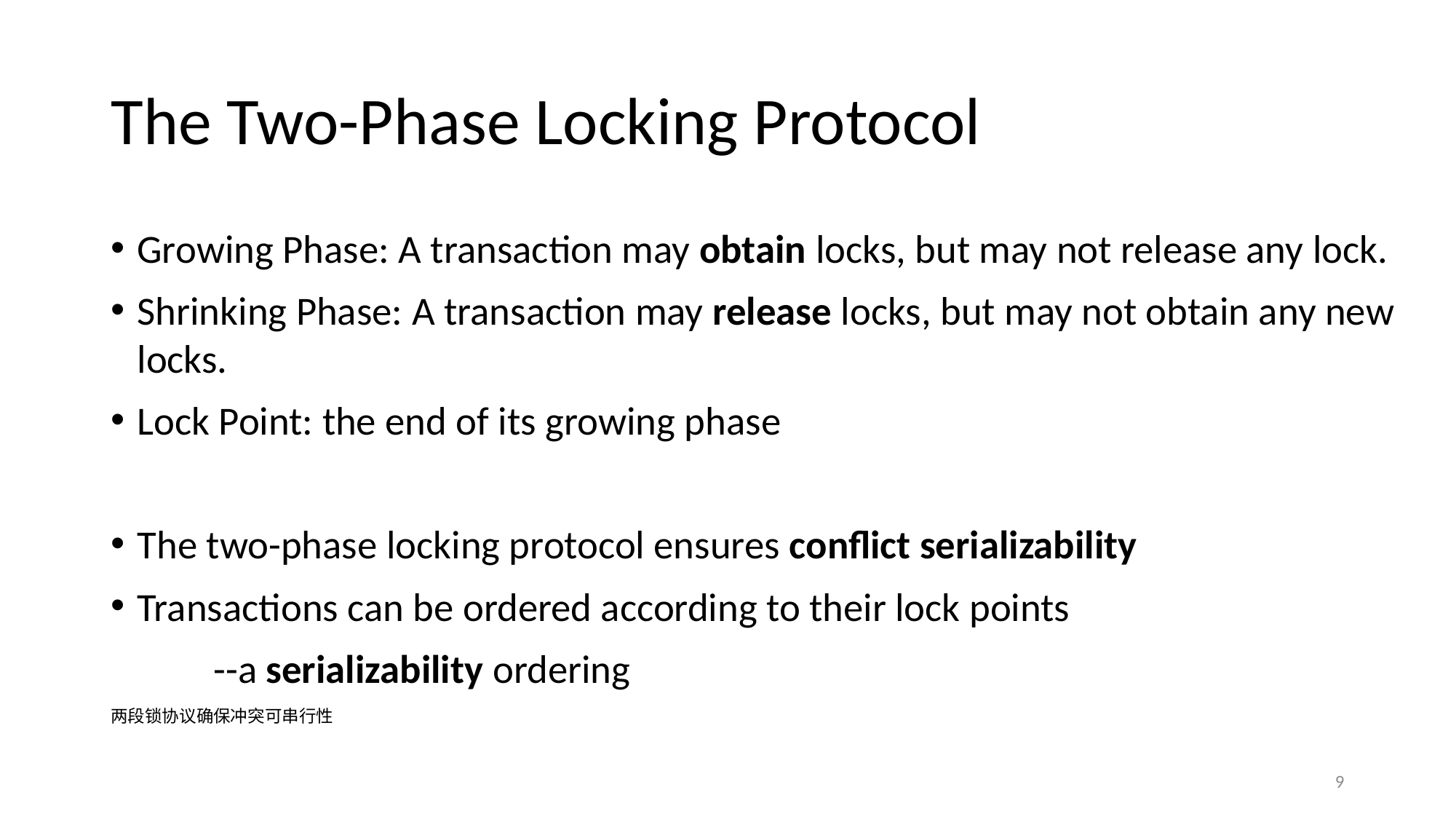

# The Two-Phase Locking Protocol
Growing Phase: A transaction may obtain locks, but may not release any lock.
Shrinking Phase: A transaction may release locks, but may not obtain any new locks.
Lock Point: the end of its growing phase

The two-phase locking protocol ensures conflict serializability
Transactions can be ordered according to their lock points
 							--a serializability ordering
两段锁协议确保冲突可串行性
9